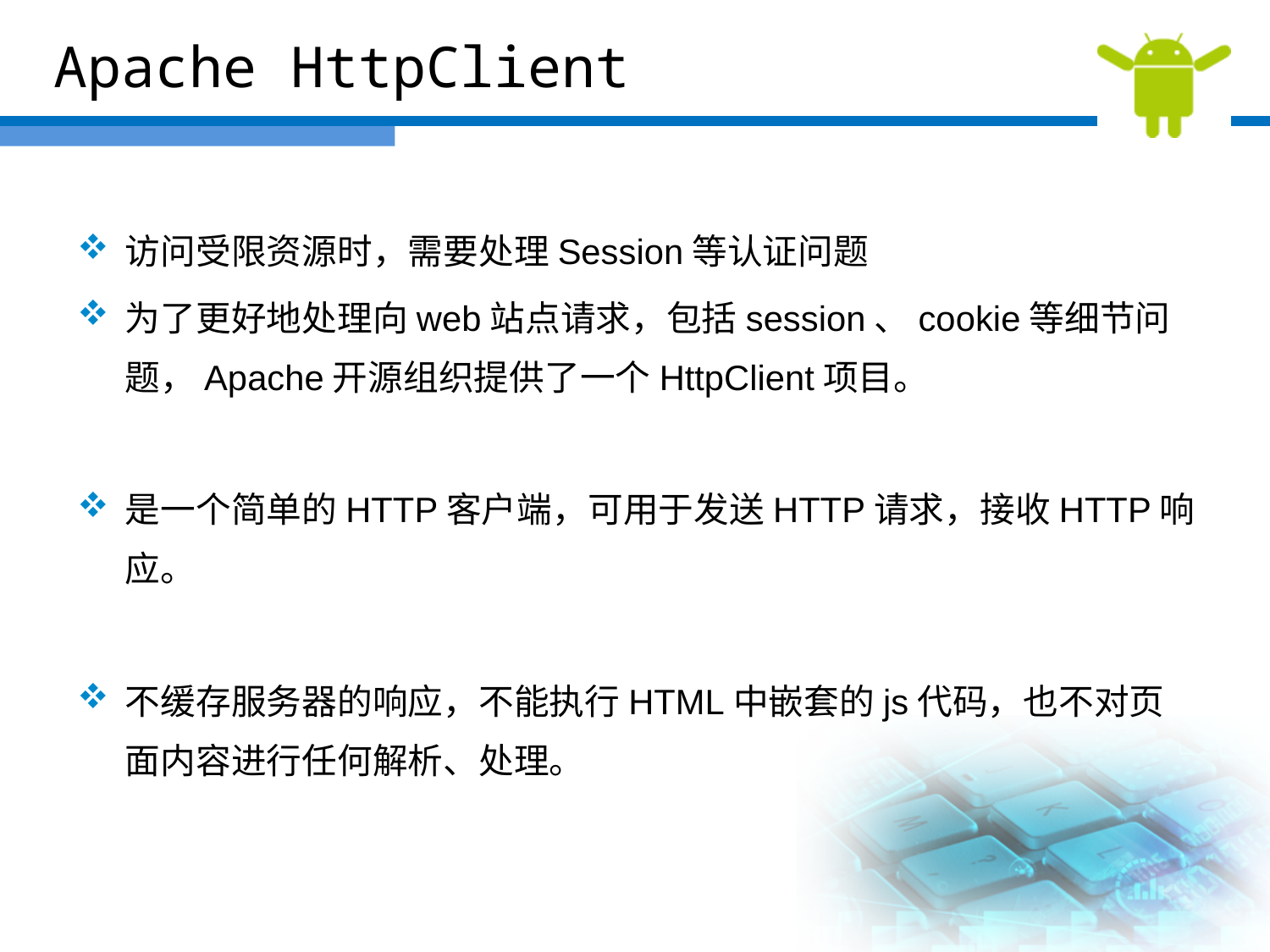

Apache HttpClient
访问受限资源时，需要处理Session等认证问题
为了更好地处理向web站点请求，包括session、cookie等细节问题，Apache开源组织提供了一个HttpClient项目。

是一个简单的HTTP客户端，可用于发送HTTP请求，接收HTTP响应。

不缓存服务器的响应，不能执行HTML中嵌套的js代码，也不对页面内容进行任何解析、处理。